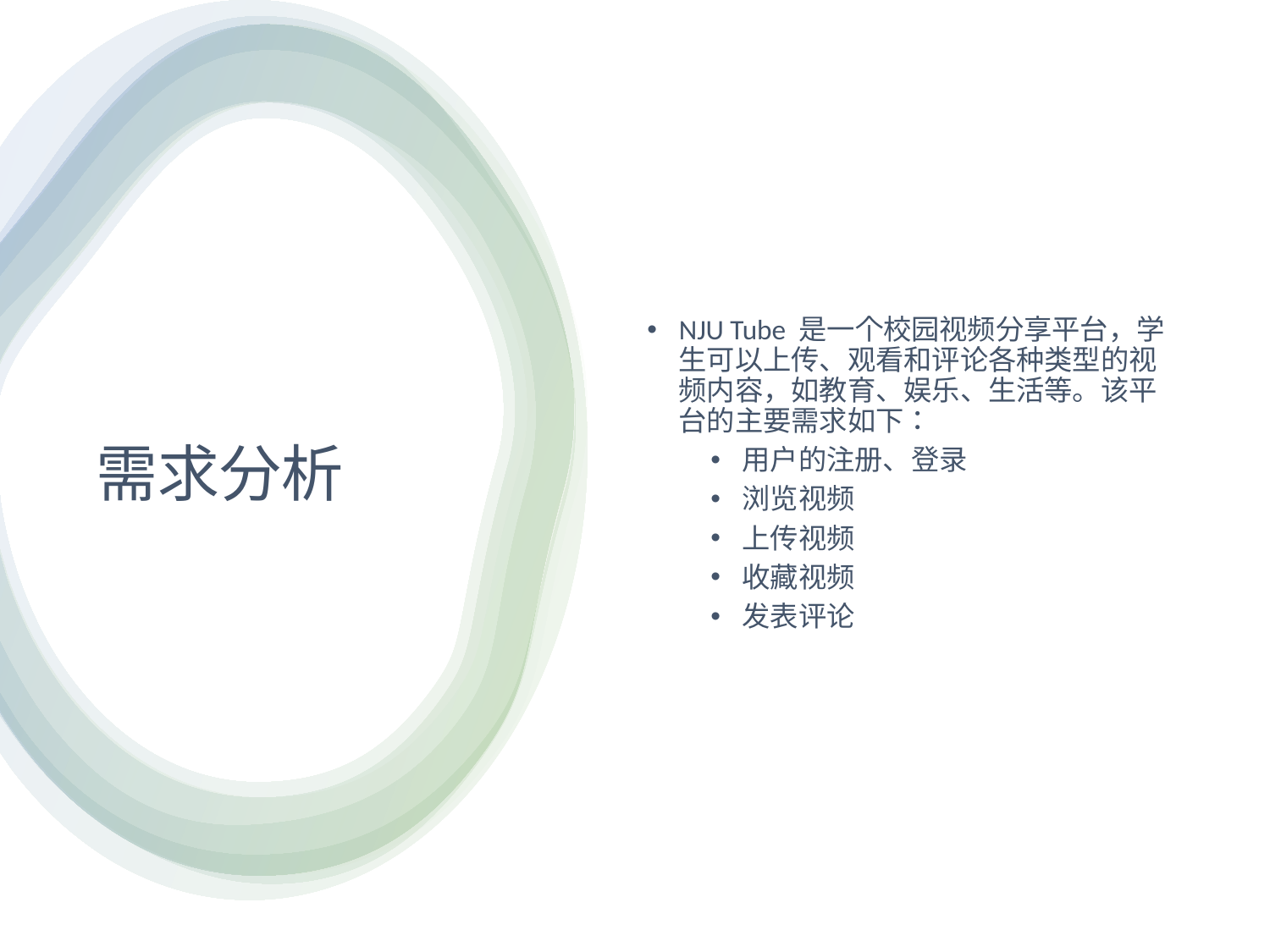

NJU Tube 是一个校园视频分享平台，学生可以上传、观看和评论各种类型的视频内容，如教育、娱乐、生活等。该平台的主要需求如下：
用户的注册、登录
浏览视频
上传视频
收藏视频
发表评论
# 需求分析